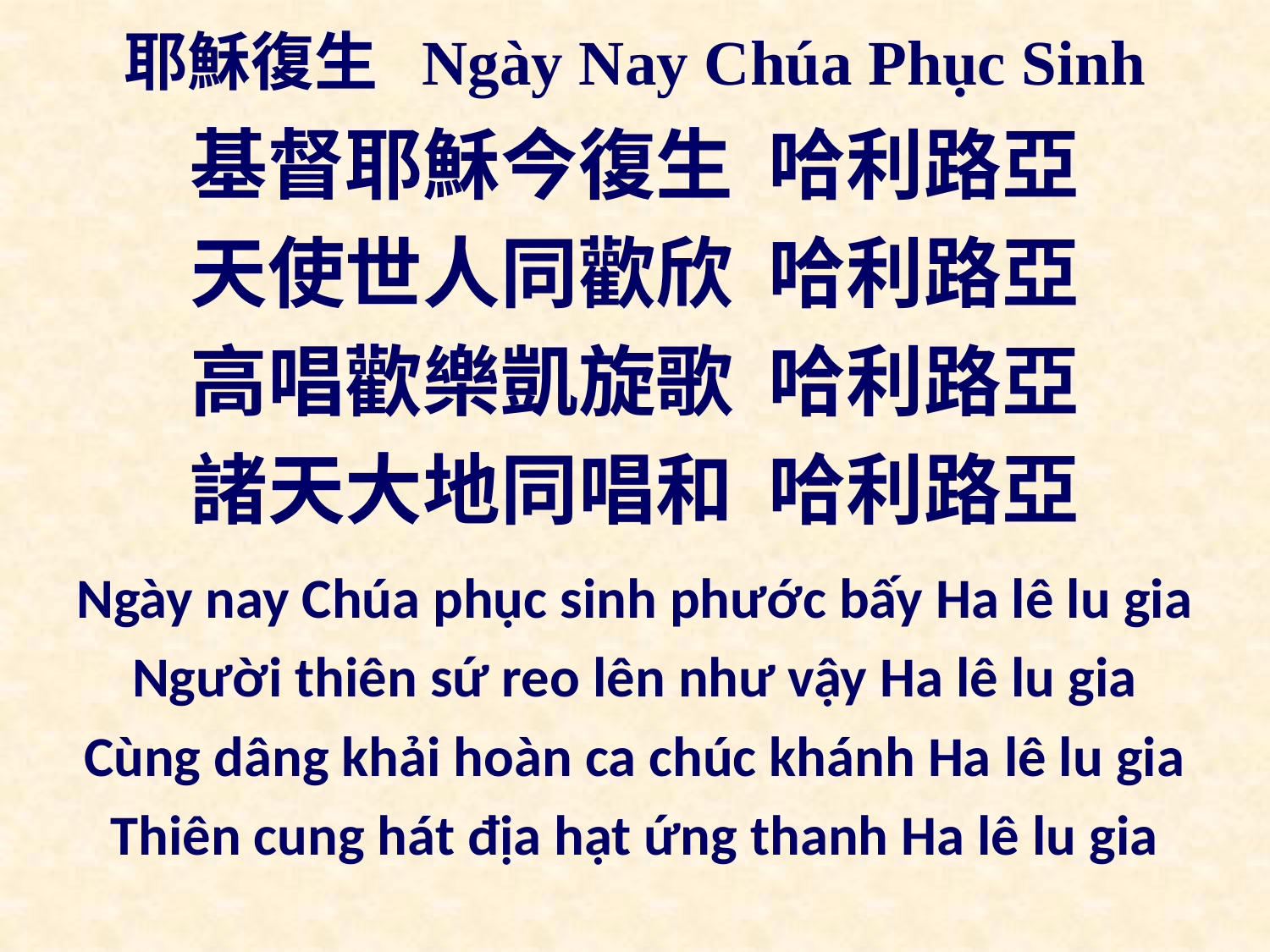

# 耶穌復生  Ngày Nay Chúa Phục Sinh
基督耶穌今復生  哈利路亞
天使世人同歡欣  哈利路亞
高唱歡樂凱旋歌  哈利路亞
諸天大地同唱和  哈利路亞
Ngày nay Chúa phục sinh phước bấy Ha lê lu gia
Người thiên sứ reo lên như vậy Ha lê lu gia
Cùng dâng khải hoàn ca chúc khánh Ha lê lu gia
Thiên cung hát địa hạt ứng thanh Ha lê lu gia